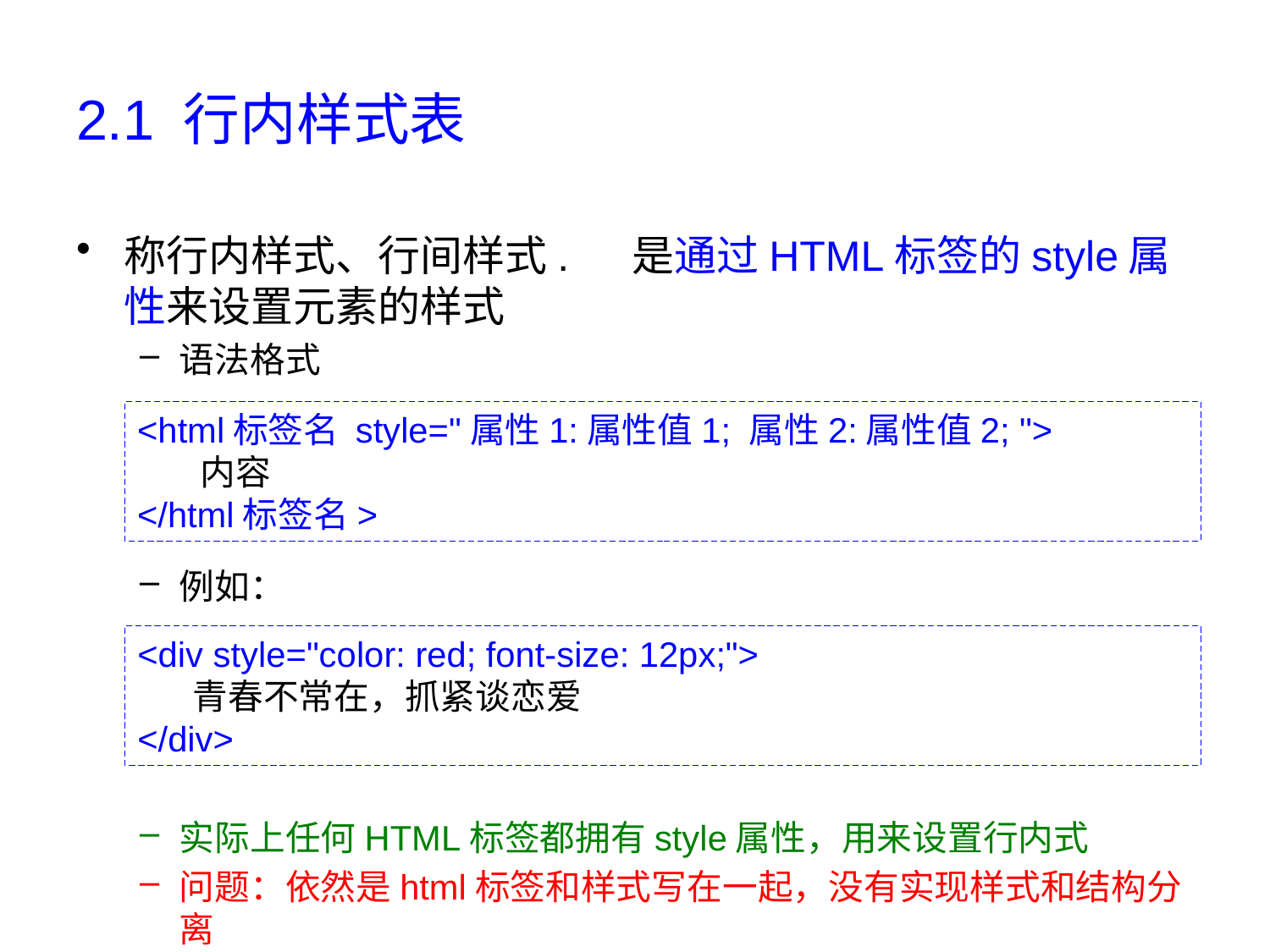

# 2.1 行内样式表
称行内样式、行间样式.​	是通过HTML标签的style属性来设置元素的样式
语法格式

例如：

实际上任何HTML标签都拥有style属性，用来设置行内式
问题：依然是html标签和样式写在一起，没有实现样式和结构分离

<html标签名 style="属性1:属性值1; 属性2:属性值2; ">
       内容
</html标签名>
<div style="color: red; font-size: 12px;">
      青春不常在，抓紧谈恋爱
</div>